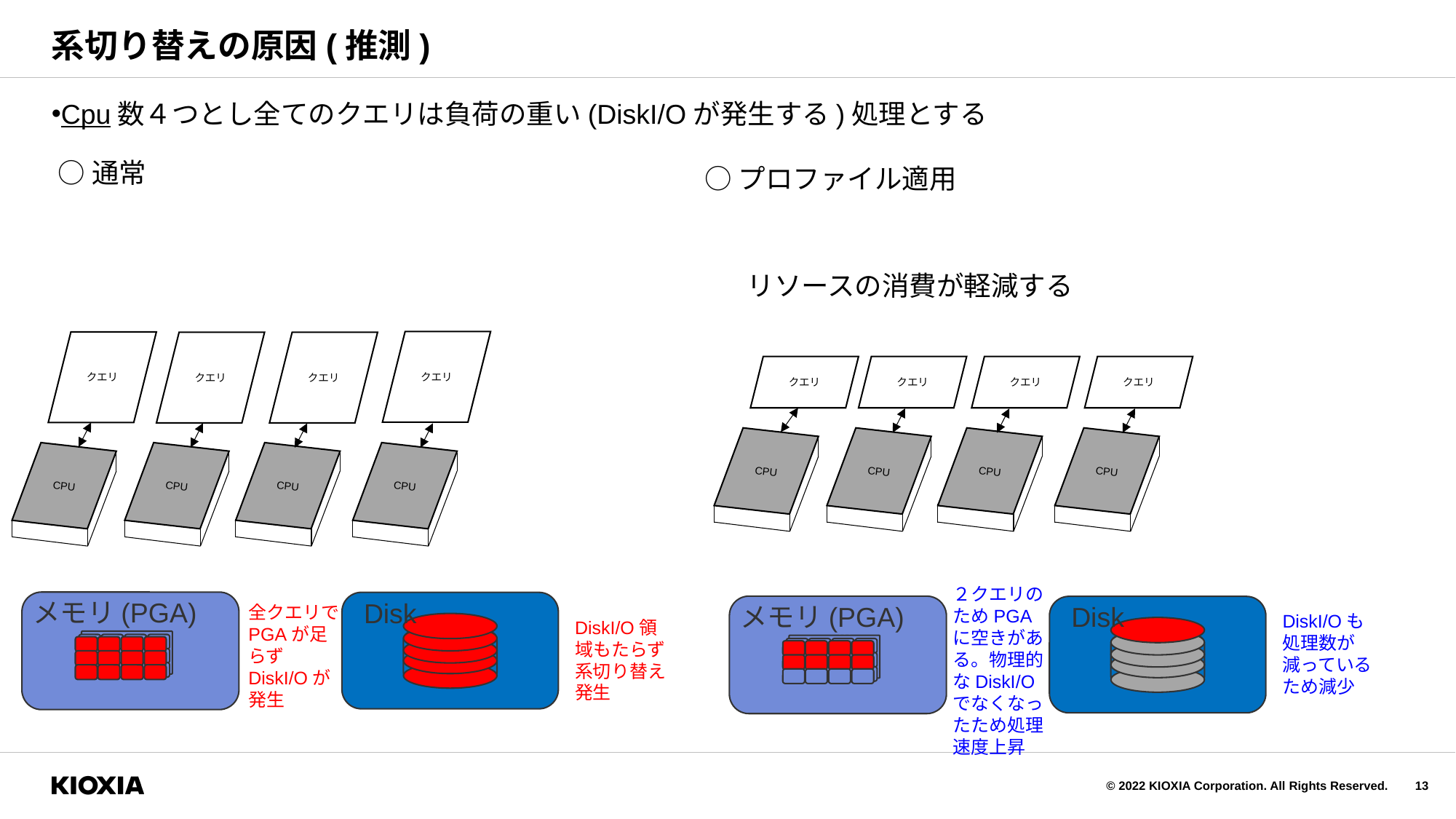

# 系切り替えの原因(推測)
Cpu数４つとし全てのクエリは負荷の重い(DiskI/Oが発生する)処理とする
○通常
○プロファイル適用
リソースの消費が軽減する
クエリ
クエリ
クエリ
クエリ
クエリ
クエリ
クエリ
クエリ
CPU
CPU
CPU
CPU
CPU
CPU
CPU
CPU
２クエリのためPGAに空きがある。物理的なDiskI/Oでなくなったため処理速度上昇
メモリ(PGA)
Roziiku

Disk

メモリ(PGA)
Roziiku

Disk

全クエリでPGAが足らずDiskI/Oが発生
DiskI/Oも処理数が減っているため減少
DiskI/O領域もたらず系切り替え発生